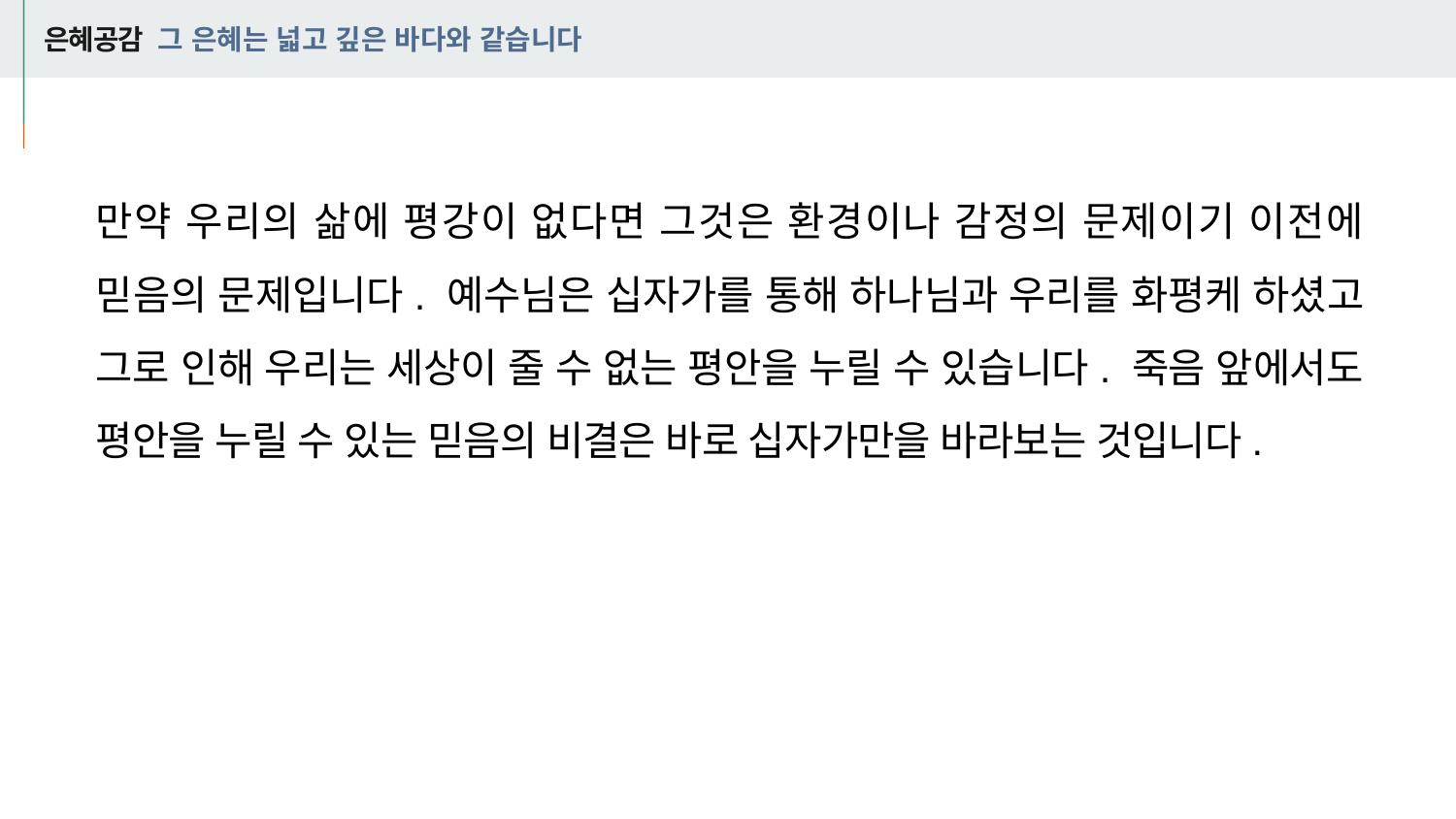

# 은혜공감  그 은혜는 넓고 깊은 바다와 같습니다
만약 우리의 삶에 평강이 없다면 그것은 환경이나 감정의 문제이기 이전에 믿음의 문제입니다. 예수님은 십자가를 통해 하나님과 우리를 화평케 하셨고 그로 인해 우리는 세상이 줄 수 없는 평안을 누릴 수 있습니다. 죽음 앞에서도 평안을 누릴 수 있는 믿음의 비결은 바로 십자가만을 바라보는 것입니다.